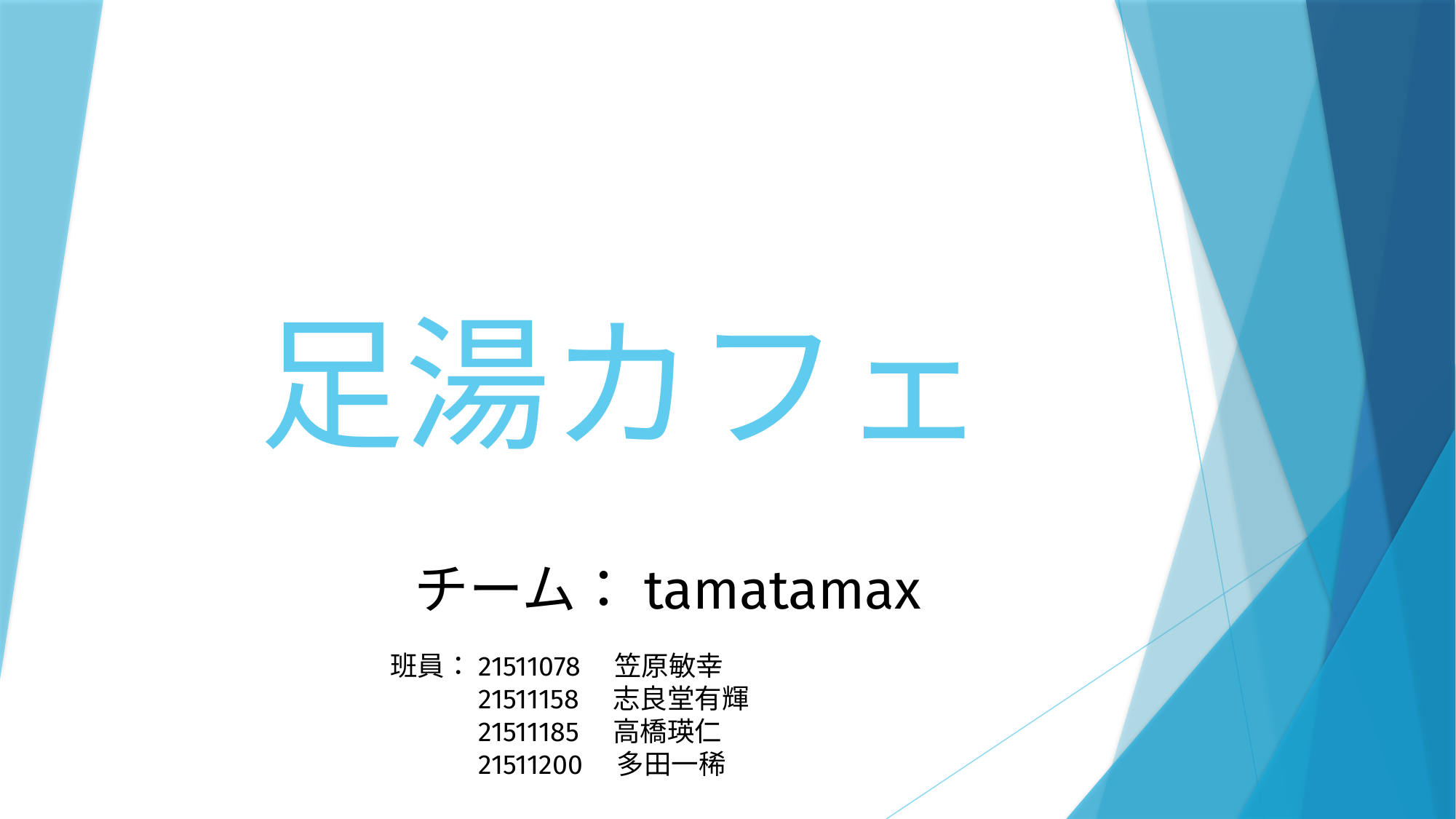

# 足湯カフェ
チーム：tamatamax
班員：21511078　笠原敏幸
　　　21511158　志良堂有輝
　　　21511185　高橋瑛仁
　　　21511200　多田一稀